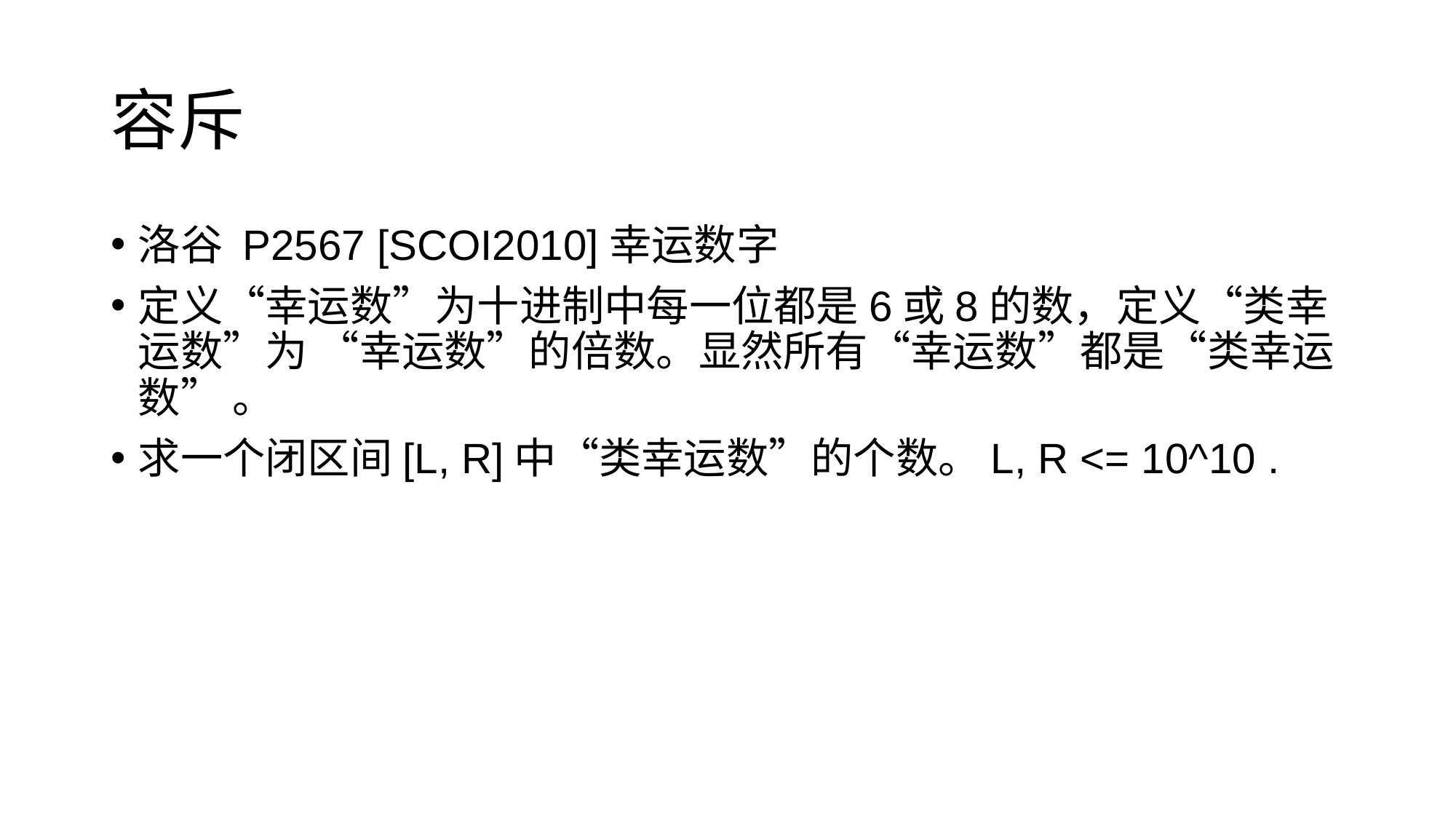

# 容斥
洛⾕ P2567 [SCOI2010]幸运数字
定义“幸运数”为⼗进制中每⼀位都是6或8的数，定义“类幸运数”为 “幸运数”的倍数。显然所有“幸运数”都是“类幸运数” 。
求⼀个闭区间[L, R]中“类幸运数”的个数。L, R <= 10^10 .